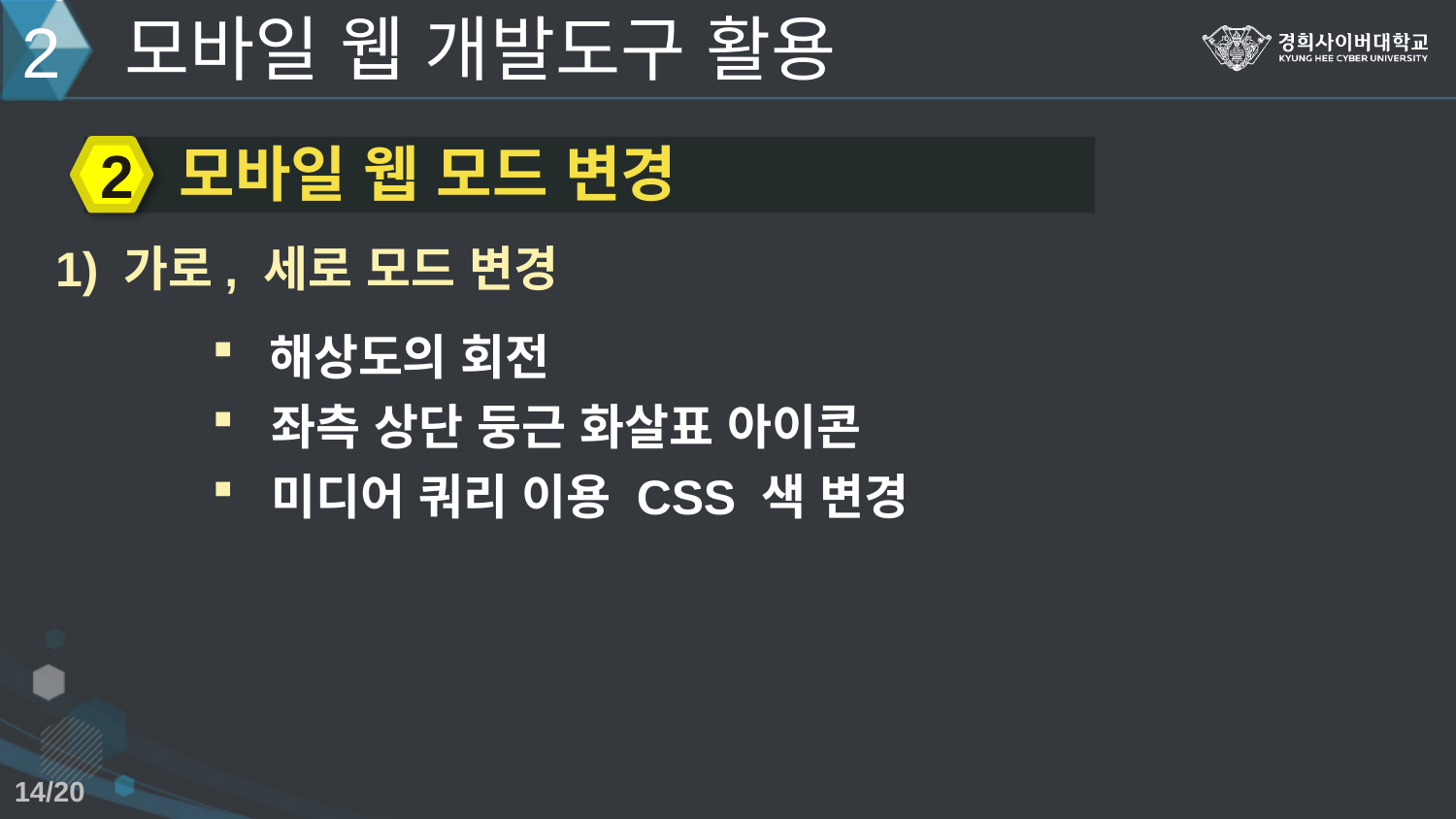

모바일 웹 개발도구 활용
2
모바일 웹 모드 변경

2
1) 가로, 세로 모드 변경
 해상도의 회전
 좌측 상단 둥근 화살표 아이콘
 미디어 쿼리 이용 CSS 색 변경